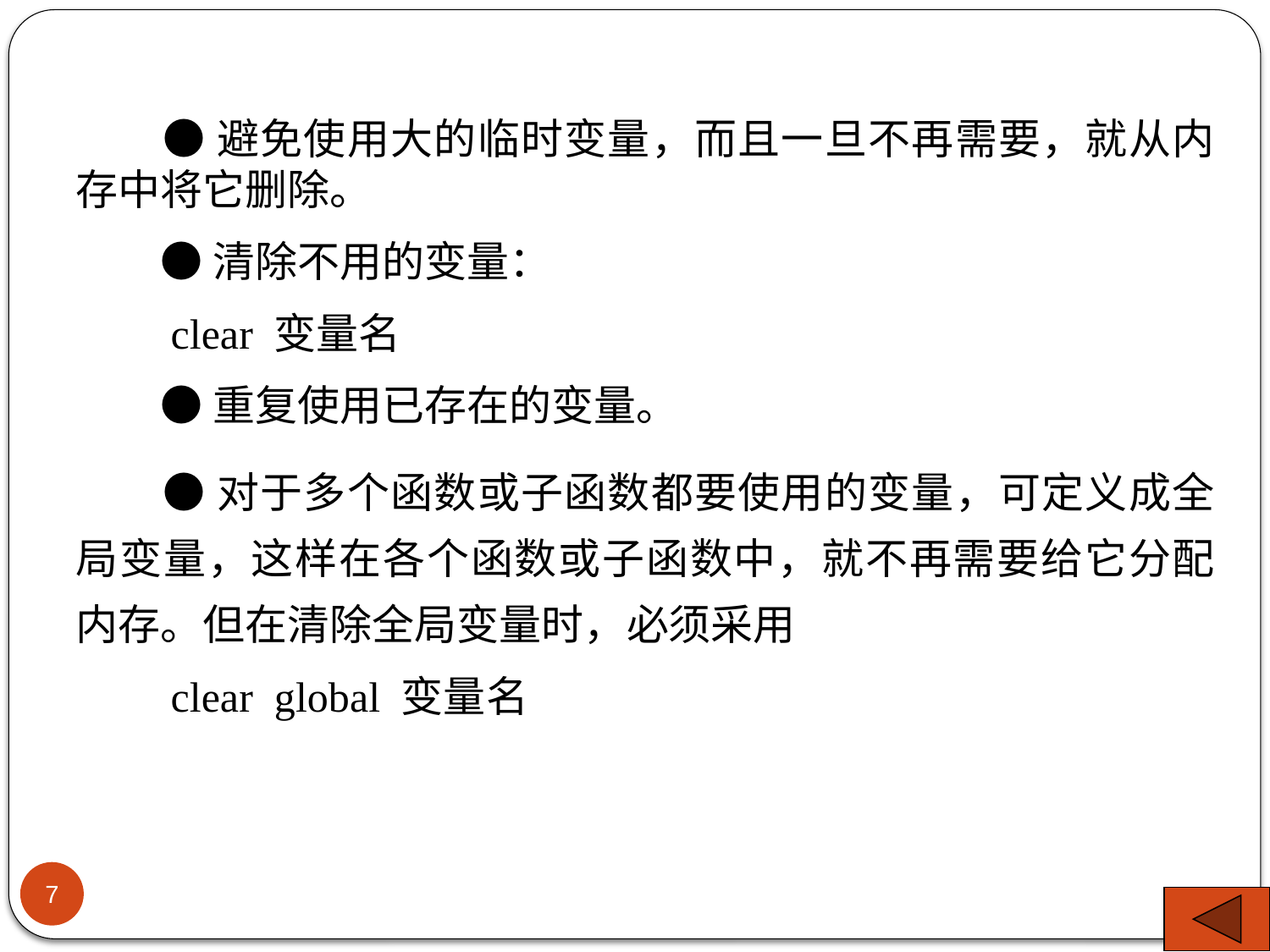

● 避免使用大的临时变量，而且一旦不再需要，就从内存中将它删除。
　　● 清除不用的变量：
　　clear 变量名
　　● 重复使用已存在的变量。
　　● 对于多个函数或子函数都要使用的变量，可定义成全局变量，这样在各个函数或子函数中，就不再需要给它分配内存。但在清除全局变量时，必须采用
　　clear  global 变量名
7